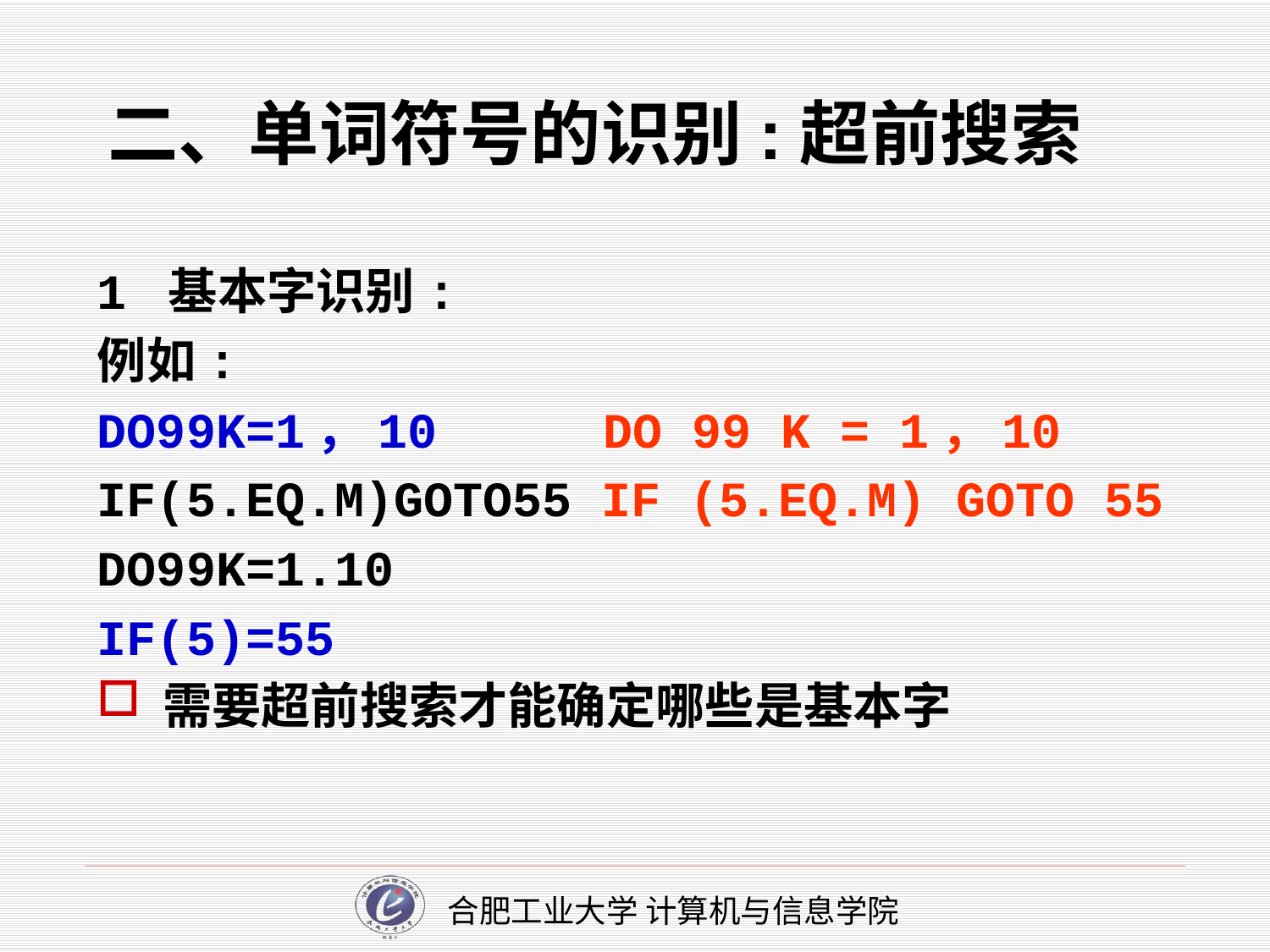

# 二、单词符号的识别:超前搜索
1 基本字识别:
例如:
DO99K=1，10 	  DO 99 K = 1，10
IF(5.EQ.M)GOTO55 IF (5.EQ.M) GOTO 55
DO99K=1.10
IF(5)=55
需要超前搜索才能确定哪些是基本字
12